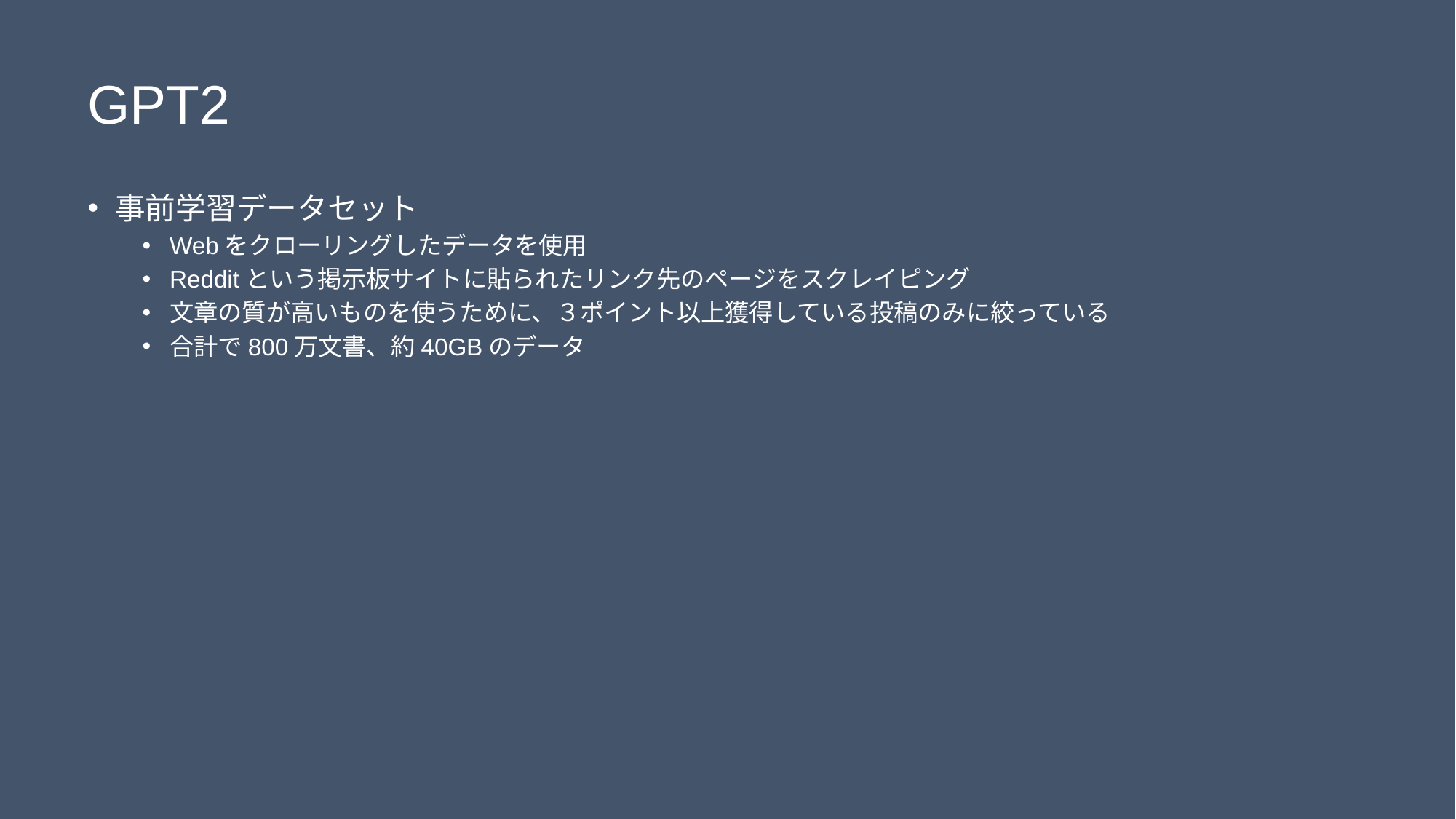

# GPT2
事前学習データセット
Webをクローリングしたデータを使用
Redditという掲示板サイトに貼られたリンク先のページをスクレイピング
文章の質が高いものを使うために、３ポイント以上獲得している投稿のみに絞っている
合計で800万文書、約40GBのデータ